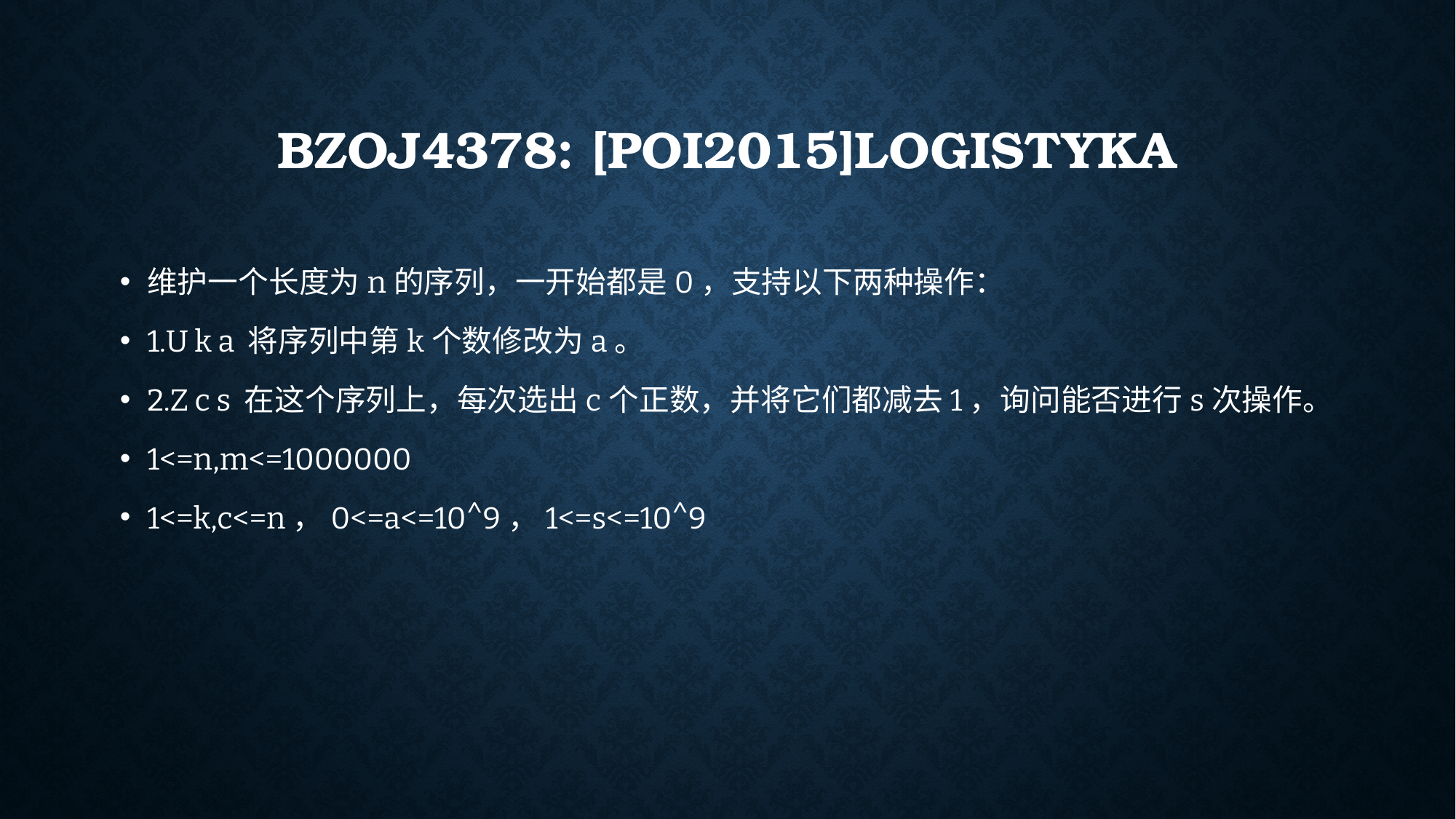

# BZOJ4378: [POI2015]Logistyka
维护一个长度为n的序列，一开始都是0，支持以下两种操作：
1.U k a 将序列中第k个数修改为a。
2.Z c s 在这个序列上，每次选出c个正数，并将它们都减去1，询问能否进行s次操作。
1<=n,m<=1000000
1<=k,c<=n，0<=a<=10^9，1<=s<=10^9